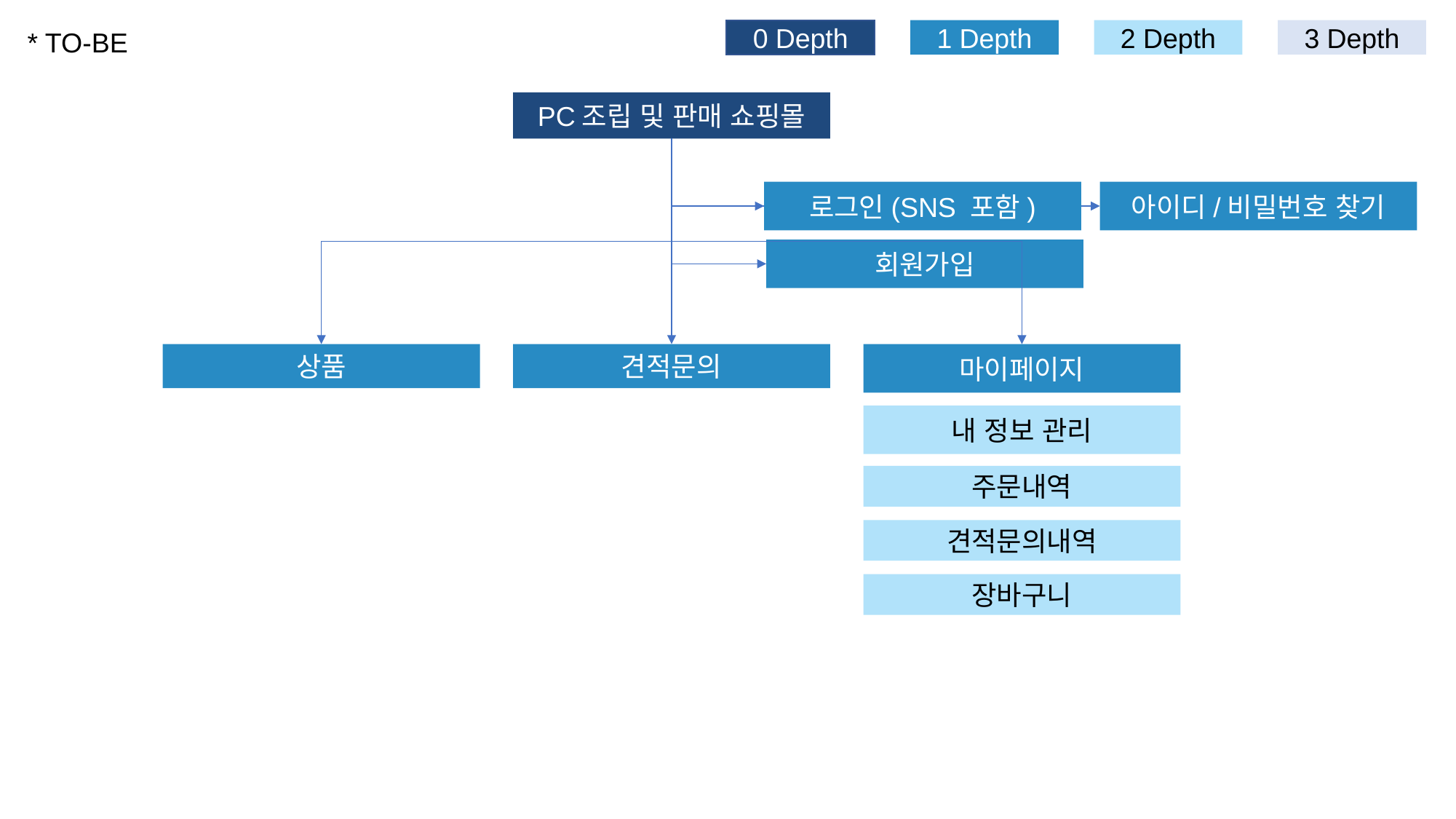

* TO-BE
0 Depth
1 Depth
2 Depth
3 Depth
PC조립 및 판매 쇼핑몰
로그인(SNS 포함)
아이디/비밀번호 찾기
회원가입
상품
견적문의
마이페이지
내 정보 관리
주문내역
견적문의내역
장바구니